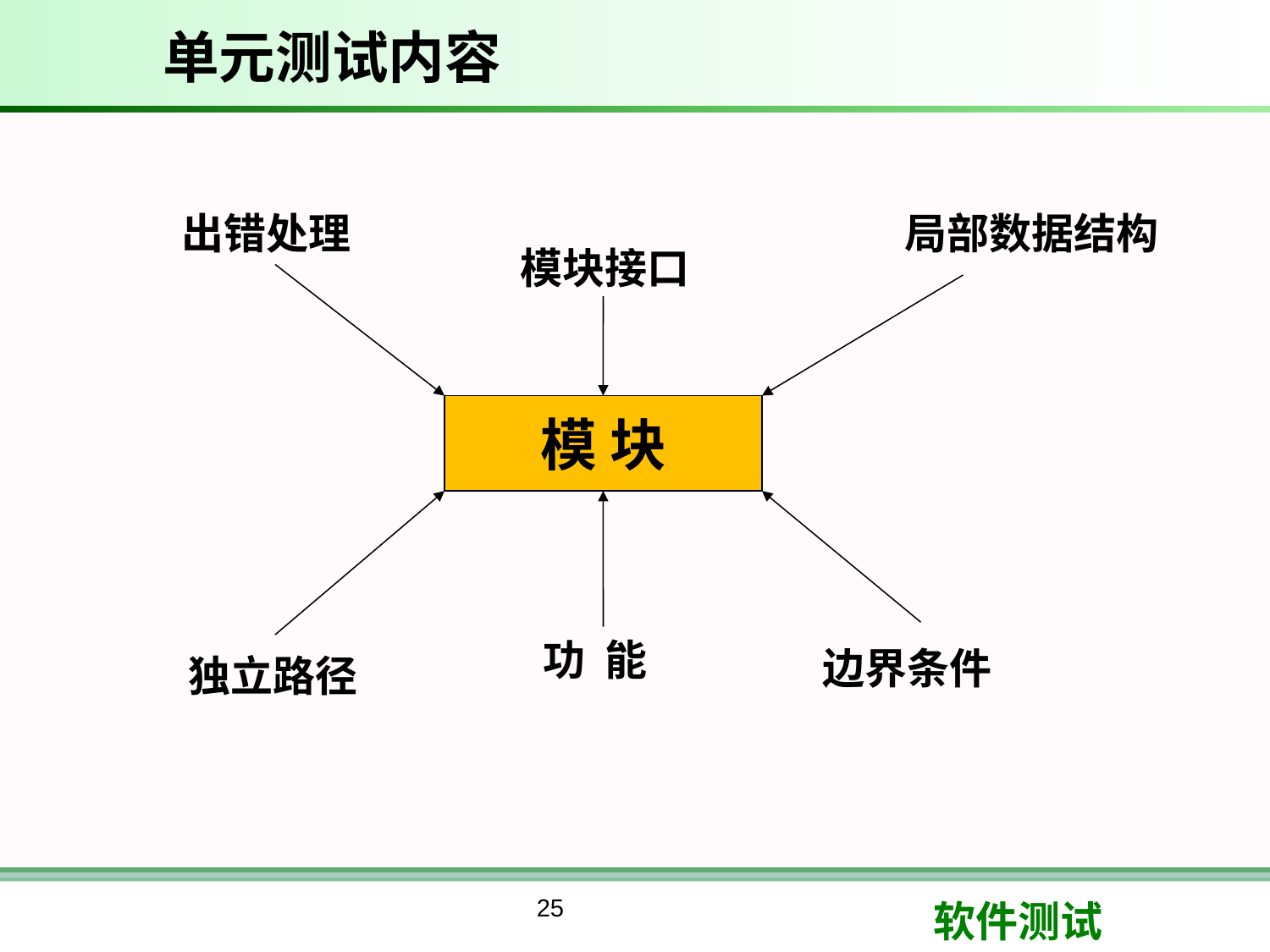

# 单元测试内容
出错处理
局部数据结构
模块接口
模 块
功  能
边界条件
独立路径
25